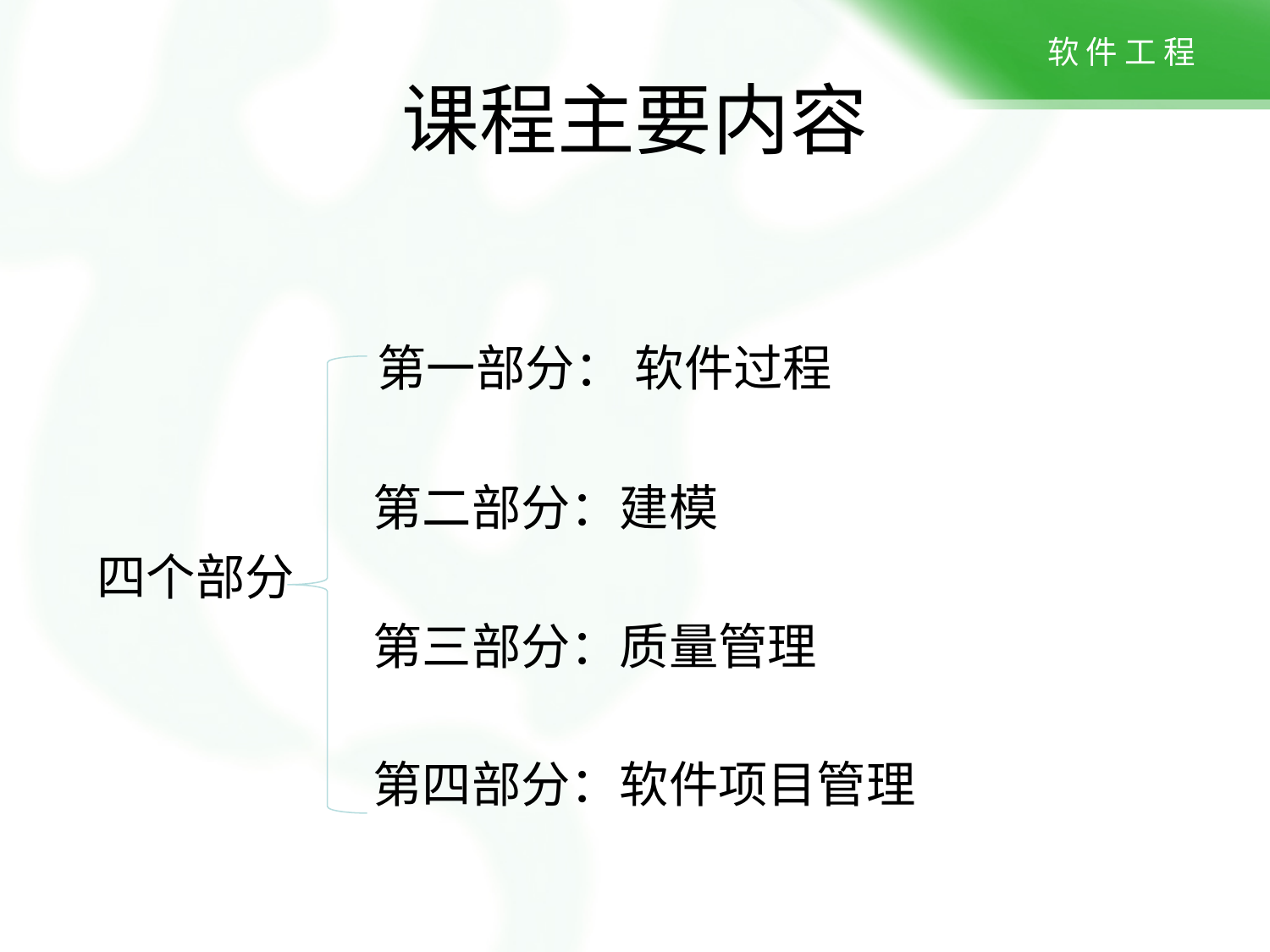

# 课程主要内容

                     第一部分： 软件过程

                        第二部分：建模
四个部分
                        第三部分：质量管理

                        第四部分：软件项目管理